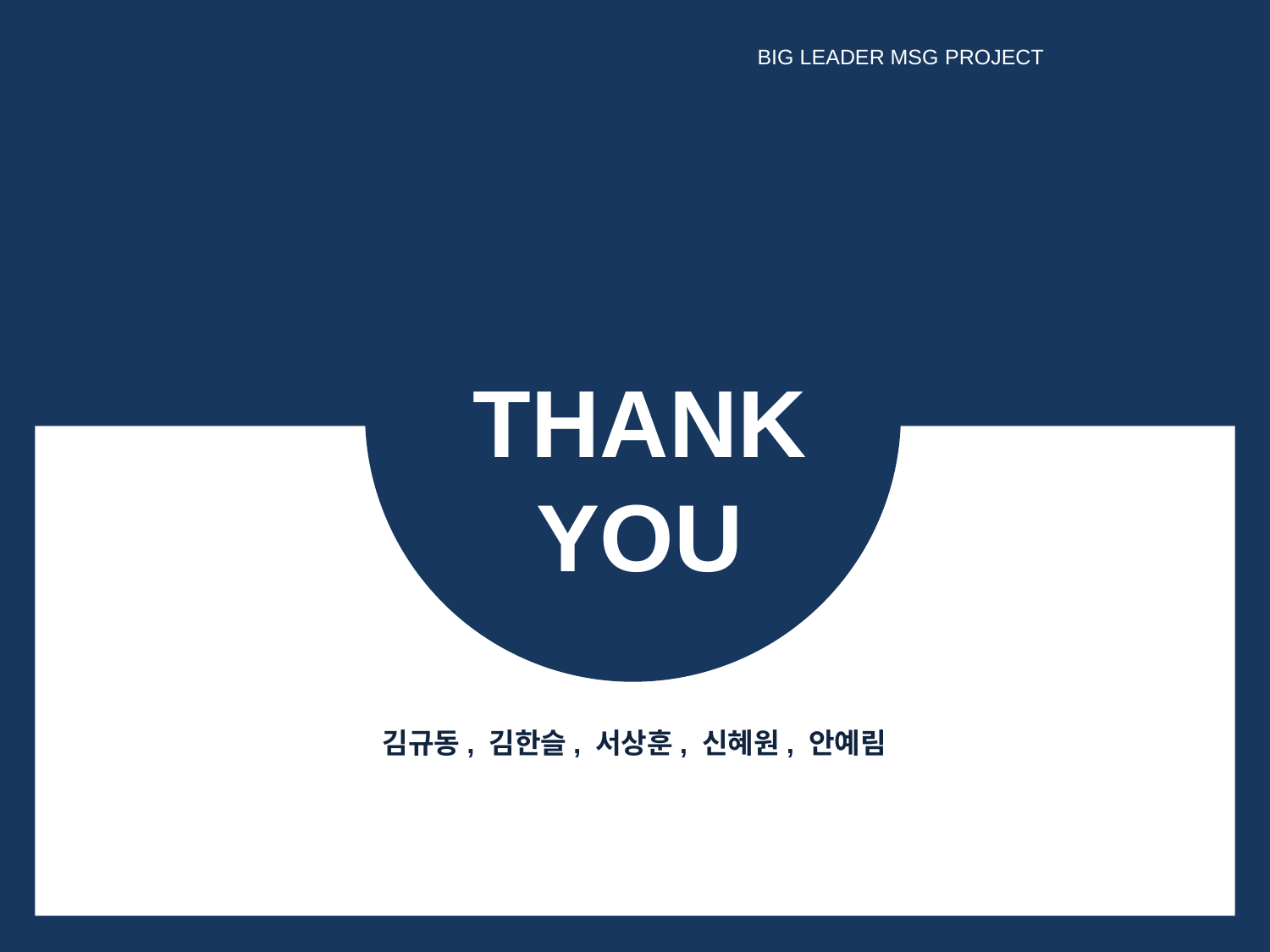

BIG LEADER MSG PROJECT

THANK
YOU

김규동, 김한슬, 서상훈, 신혜원, 안예림